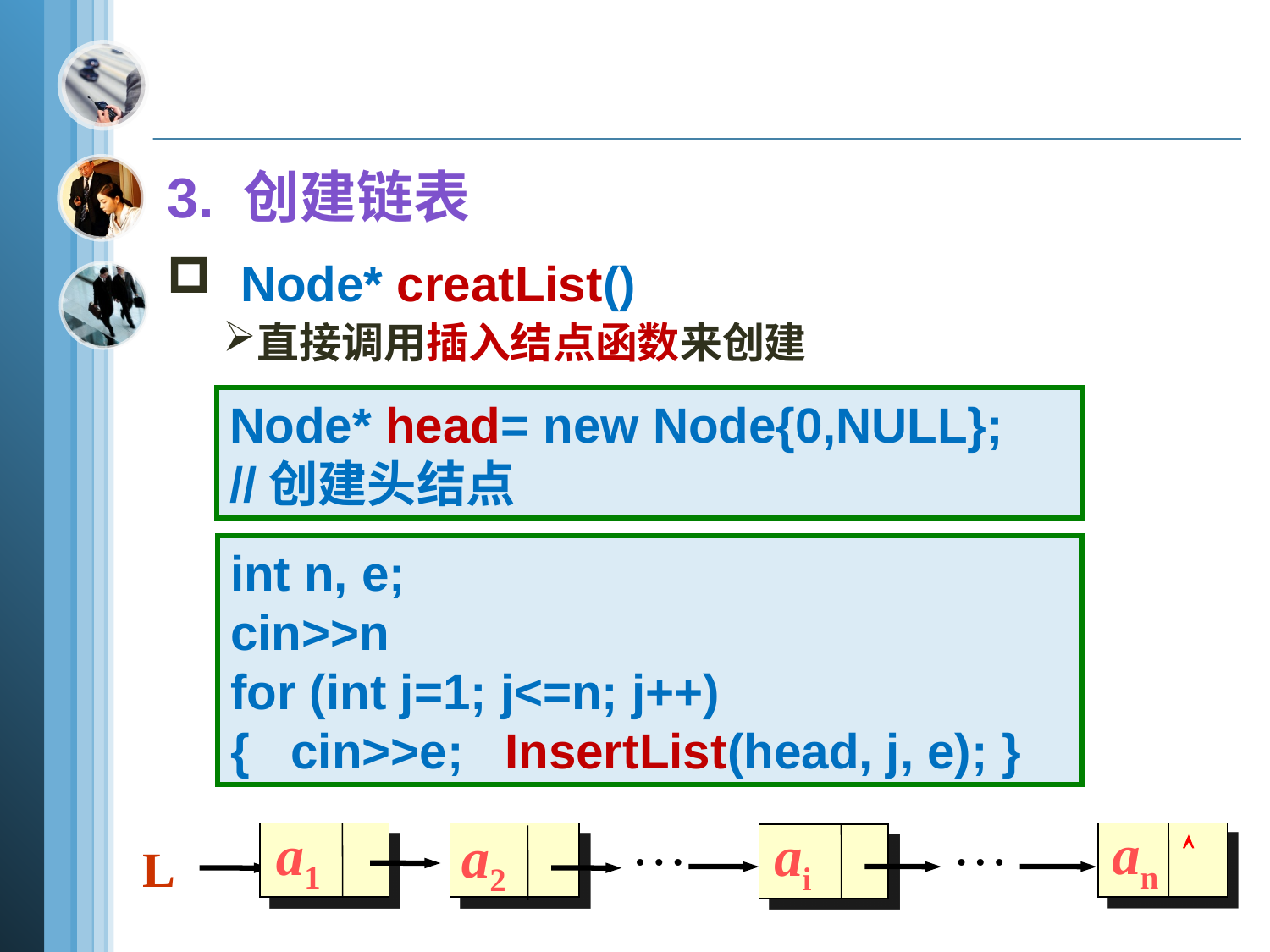

3. 创建链表

  Node* creatList()
直接调用插入结点函数来创建
Node* head= new Node{0,NULL};
//创建头结点
int n, e;
cin>>n
for (int j=1; j<=n; j++)
{   cin>>e;   InsertList(head, j, e); }
…
…
an
a1
ai
a2

∧

L